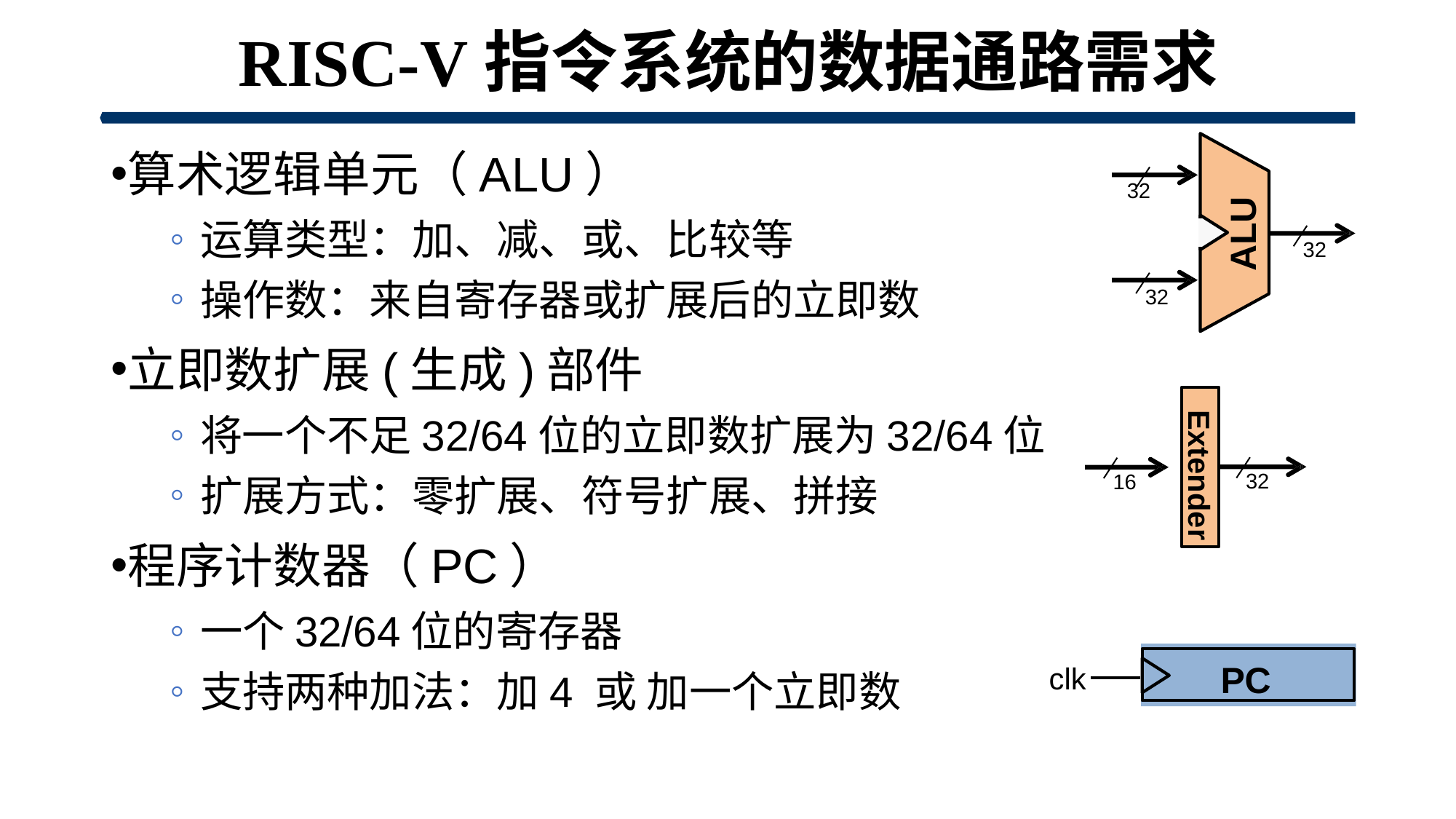

# RISC-V指令系统的数据通路需求
算术逻辑单元（ALU）
运算类型：加、减、或、比较等
操作数：来自寄存器或扩展后的立即数
立即数扩展(生成)部件
将一个不足32/64位的立即数扩展为32/64位
扩展方式：零扩展、符号扩展、拼接
程序计数器（PC）
一个32/64位的寄存器
支持两种加法：加4 或 加一个立即数

    32
ALU

32

32
Extender

32
16

PC

clk